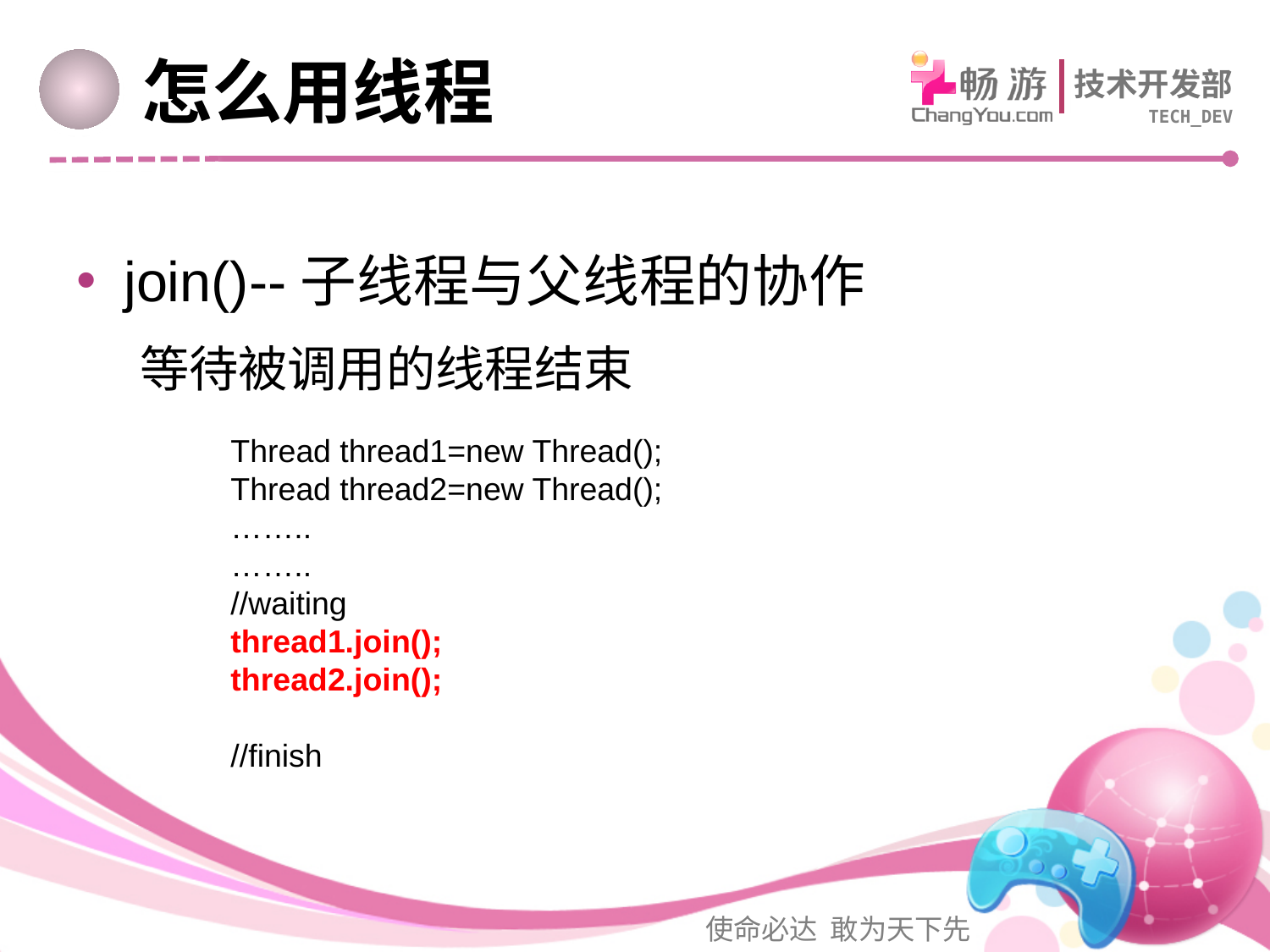

# 怎么用线程
join()--子线程与父线程的协作
等待被调用的线程结束
Thread thread1=new Thread();
Thread thread2=new Thread();
……..
……..
//waiting
thread1.join();
thread2.join();

//finish